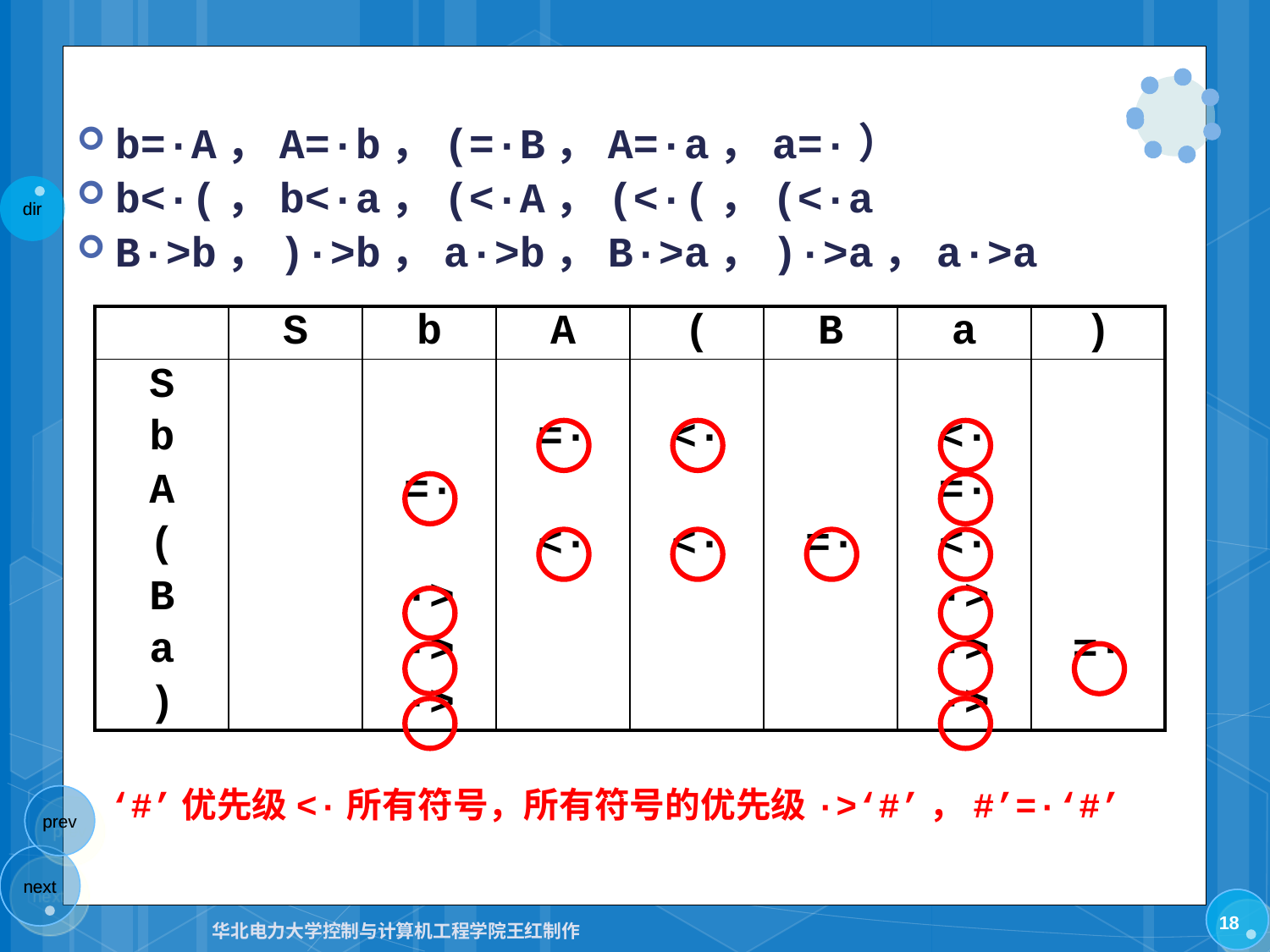

b=·A，A=·b，(=·B，A=·a，a=·）
b<·(，b<·a，(<·A，(<·(，(<·a
B·>b，)·>b，a·>b，B·>a，)·>a，a·>a
|  | S | b | A | ( | B | a | ) |
| --- | --- | --- | --- | --- | --- | --- | --- |
| S |  |  |  |  |  |  |  |
| b |  |  | =· | <· |  | <· |  |
| A |  | =· |  |  |  | =· |  |
| ( |  |  | <· | <· | =· | <· |  |
| B |  | ·> |  |  |  | ·> |  |
| a |  | ·> |  |  |  | ·> | =· |
| ) |  | ·> |  |  |  | ·> |  |

‘#’优先级<·所有符号，所有符号的优先级·>‘#’，#’=·‘#’
18
华北电力大学控制与计算机工程学院王红制作